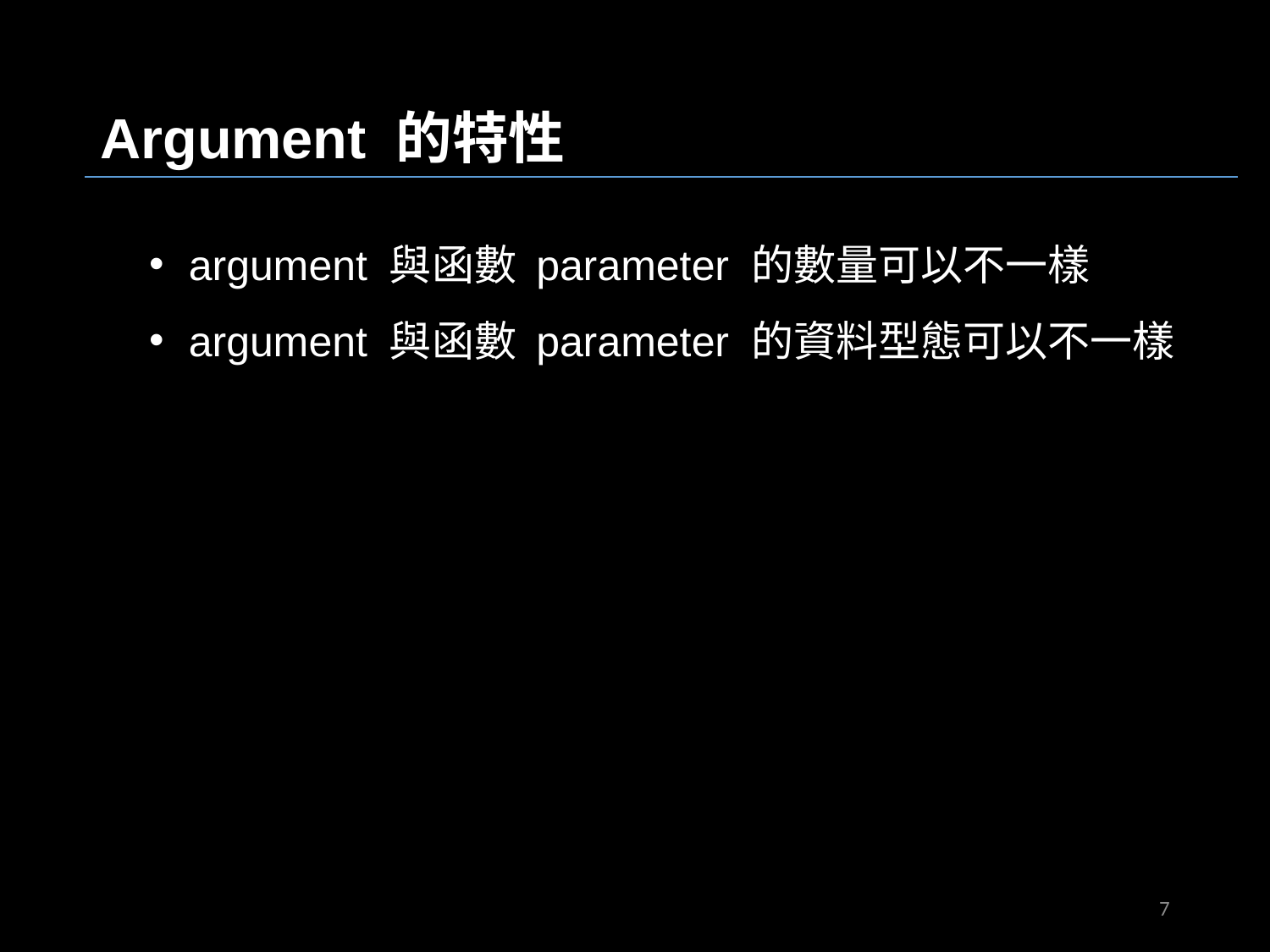

Argument 的特性
argument 與函數 parameter 的數量可以不一樣
argument 與函數 parameter 的資料型態可以不一樣

JavaScriptObjects02.js

7